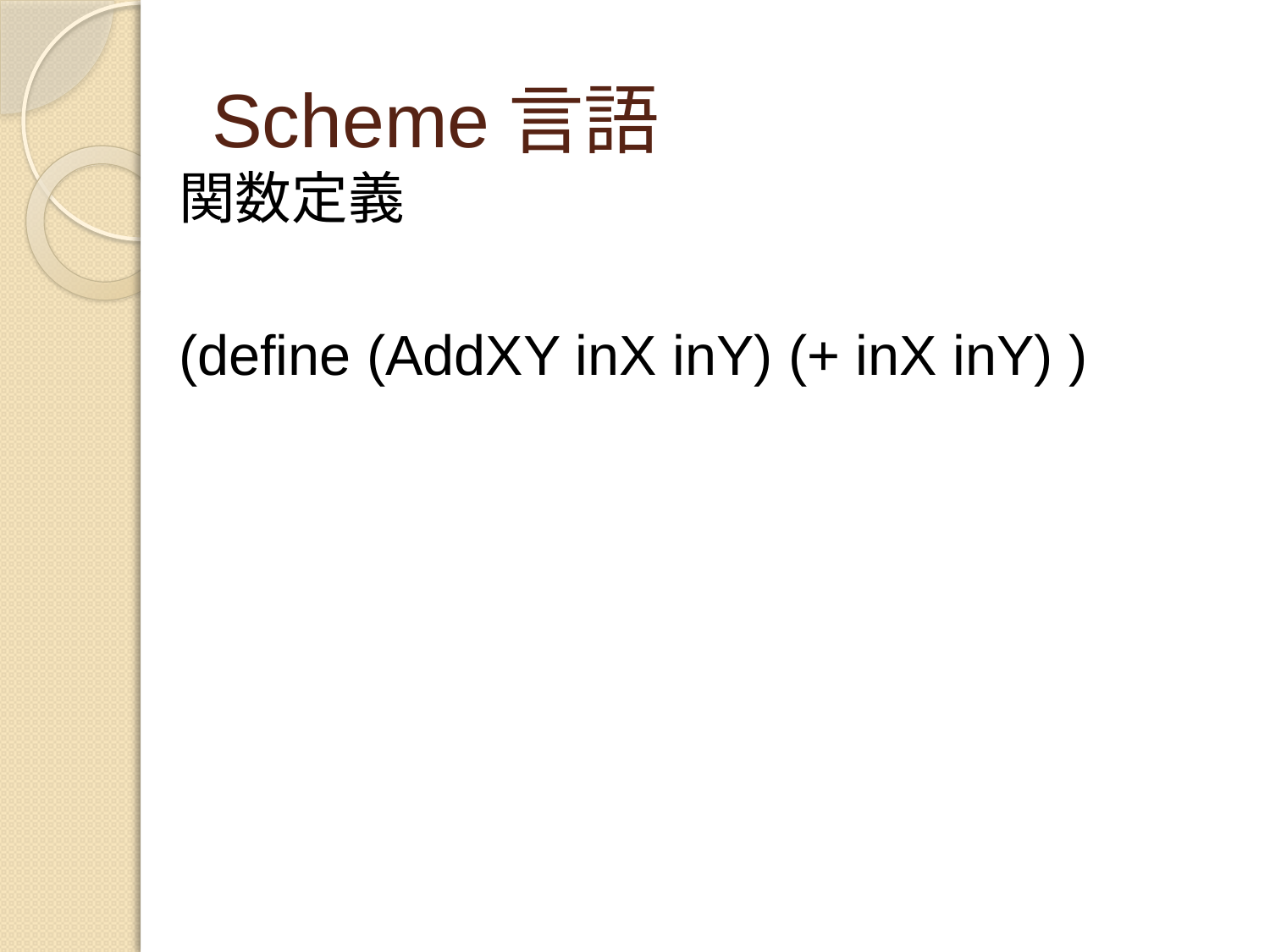

# Scheme言語
関数定義

(define (AddXY inX inY) (+ inX inY) )